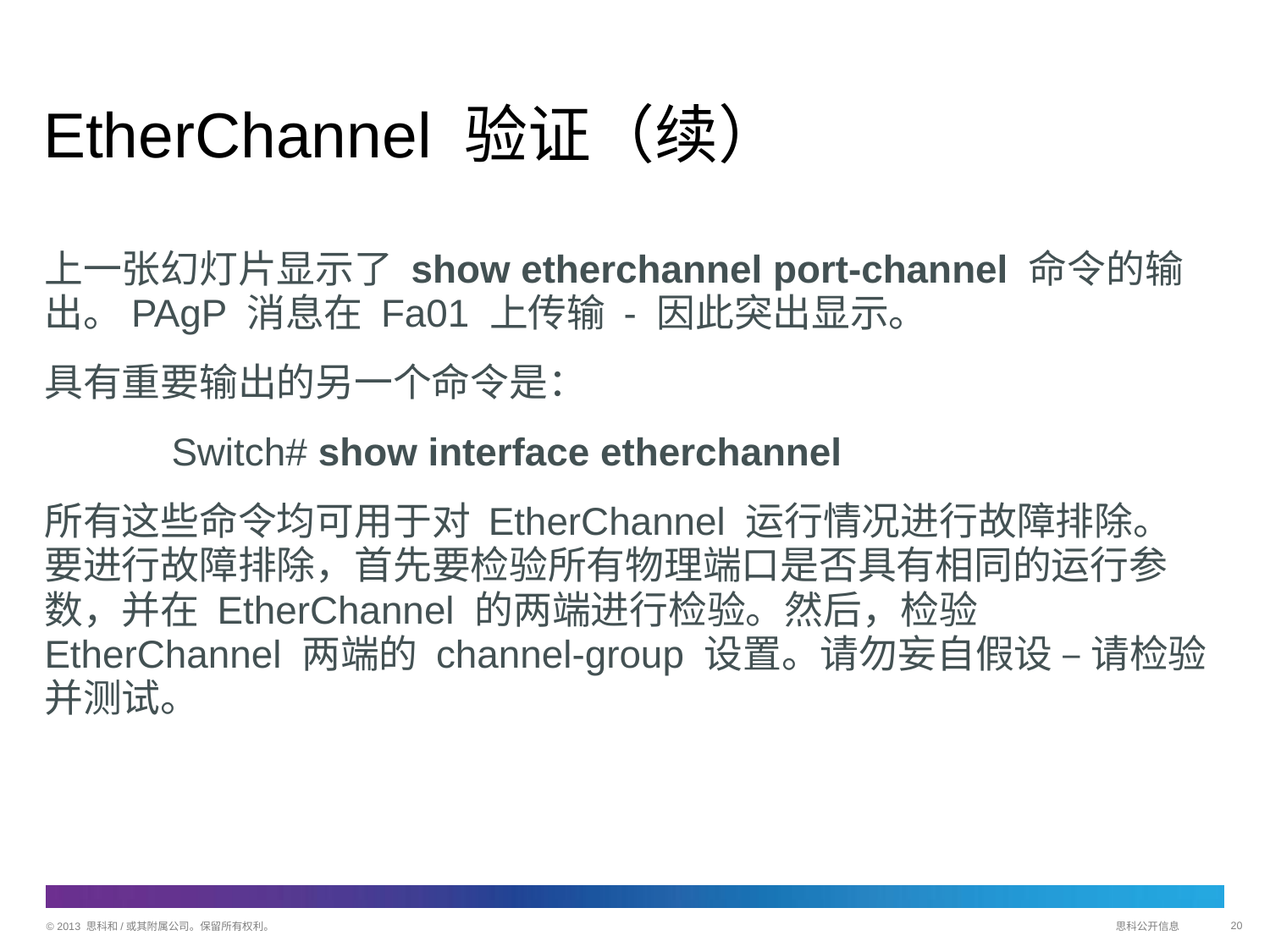

# EtherChannel 验证（续）
上一张幻灯片显示了 show etherchannel port-channel 命令的输出。PAgP 消息在 Fa01 上传输 - 因此突出显示。
具有重要输出的另一个命令是：
	Switch# show interface etherchannel
所有这些命令均可用于对 EtherChannel 运行情况进行故障排除。要进行故障排除，首先要检验所有物理端口是否具有相同的运行参数，并在 EtherChannel 的两端进行检验。然后，检验 EtherChannel 两端的 channel-group 设置。请勿妄自假设 – 请检验并测试。